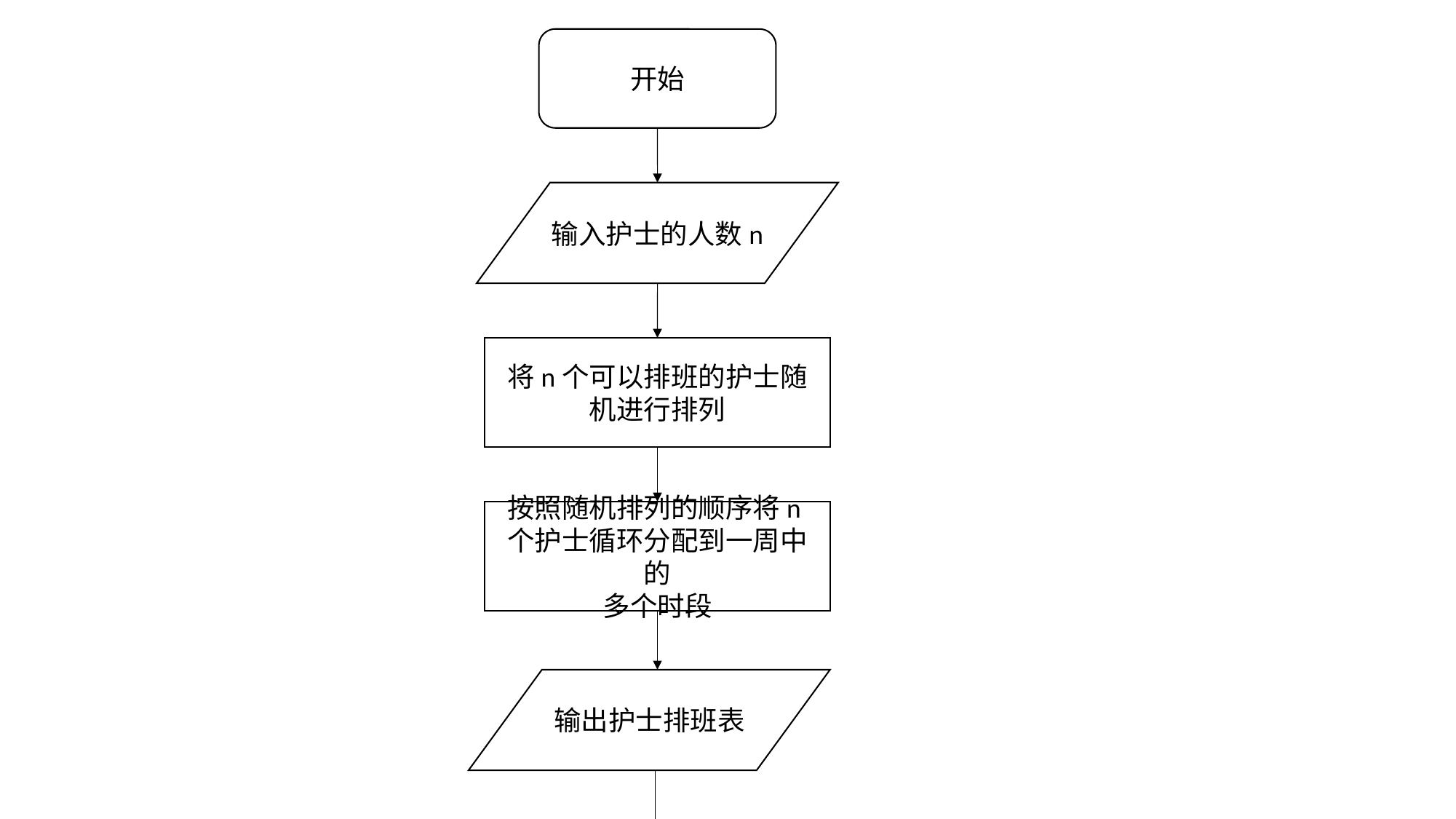

开始
输入护士的人数n
将n个可以排班的护士随机进行排列
按照随机排列的顺序将n个护士循环分配到一周中的
多个时段
输出护士排班表
结束